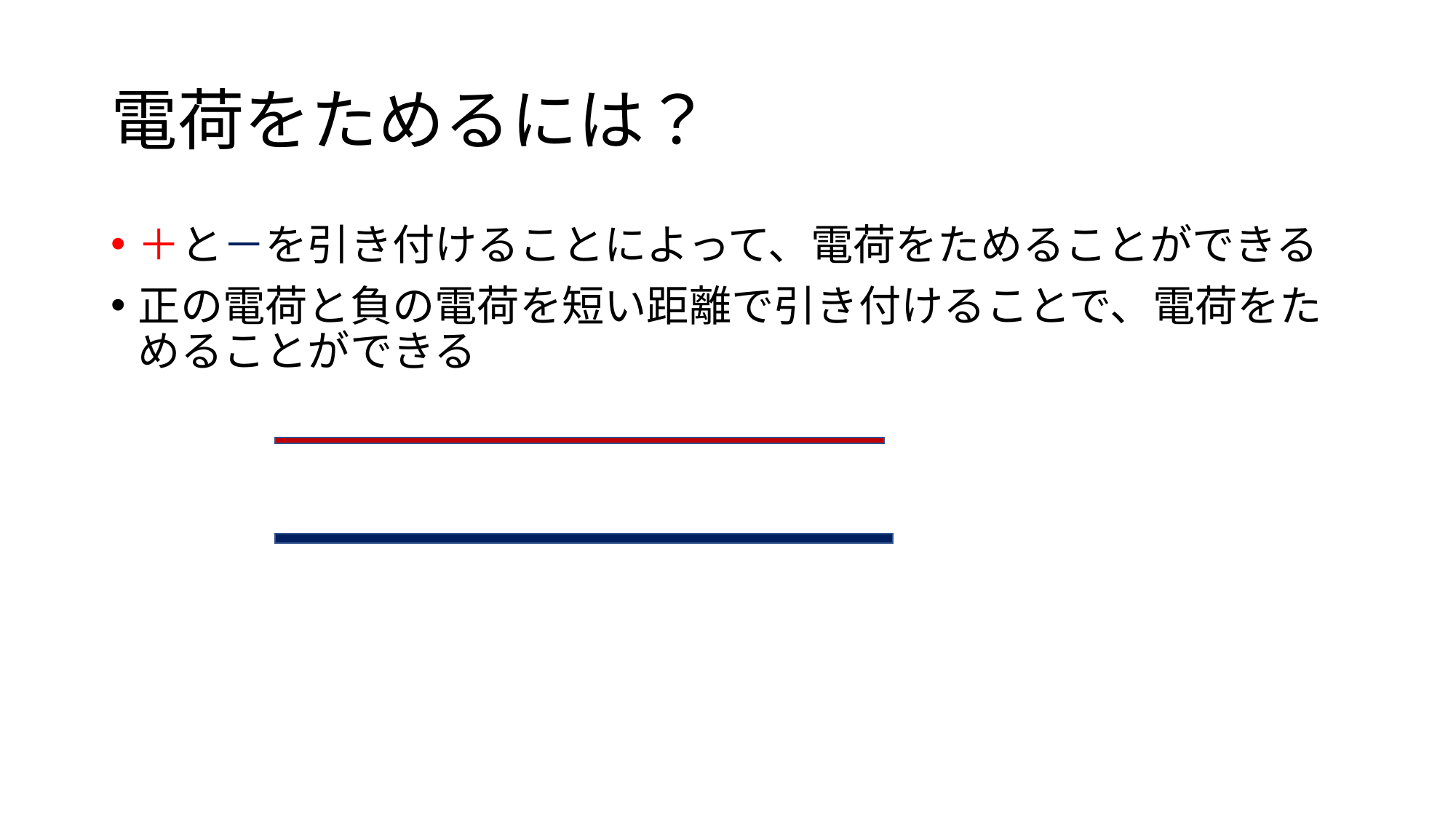

# 電荷をためるには？
＋と－を引き付けることによって、電荷をためることができる
正の電荷と負の電荷を短い距離で引き付けることで、電荷をためることができる